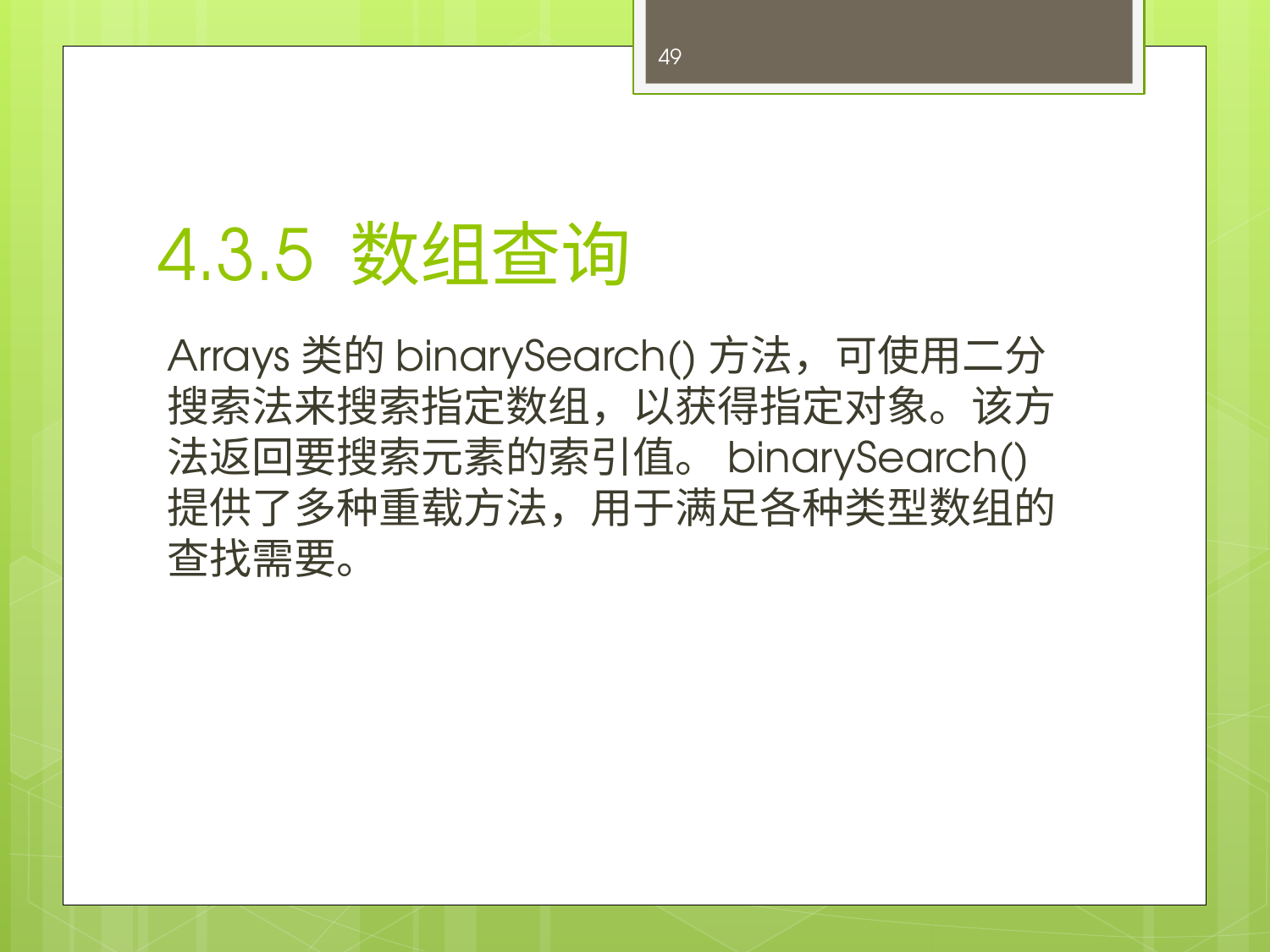

49
# 4.3.5 数组查询
Arrays类的binarySearch()方法，可使用二分搜索法来搜索指定数组，以获得指定对象。该方法返回要搜索元素的索引值。binarySearch()提供了多种重载方法，用于满足各种类型数组的查找需要。